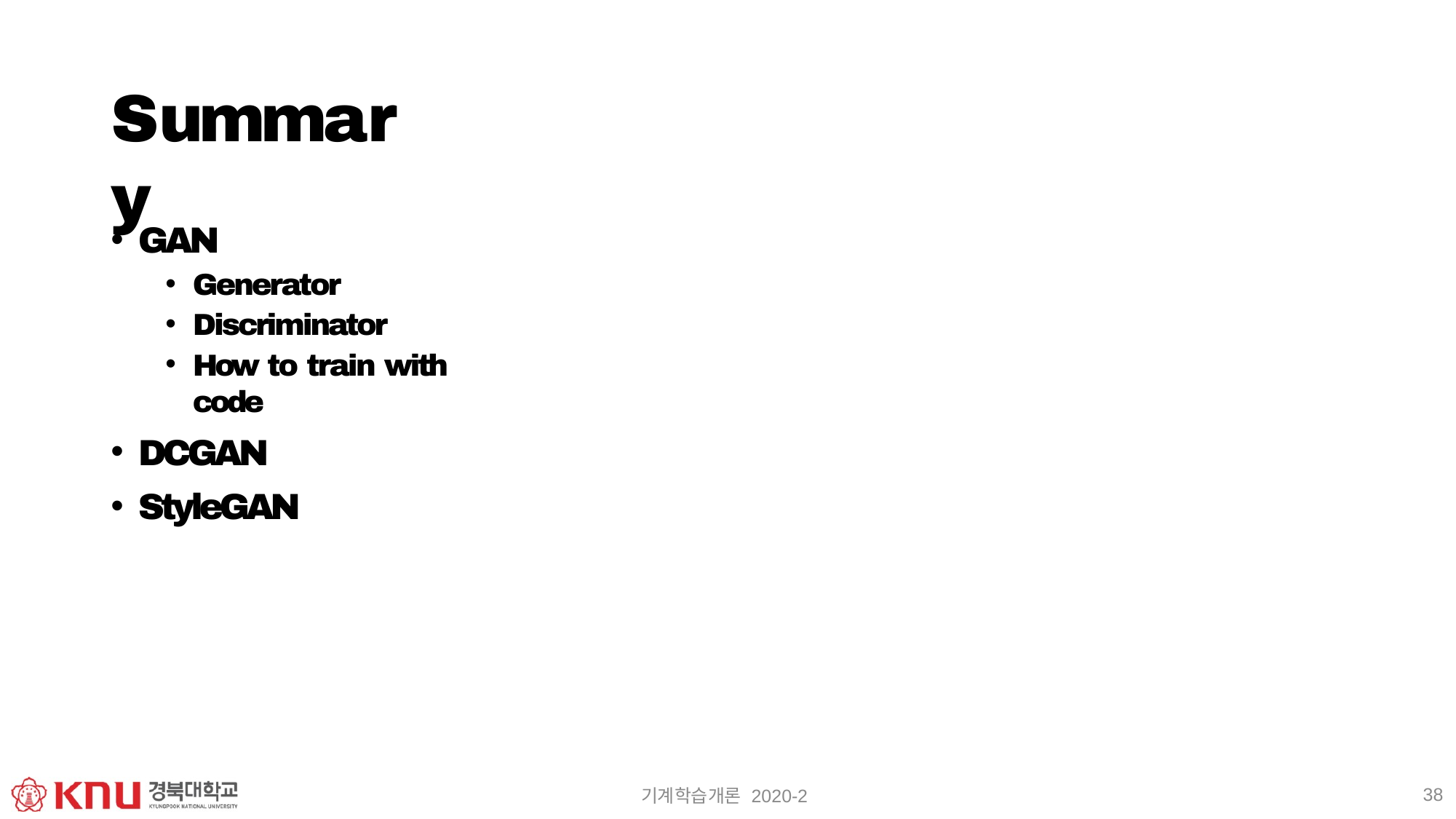

# Summary
GAN
Generator
Discriminator
How to train with code
DCGAN
StyleGAN
38
기계학습개론 2020-2